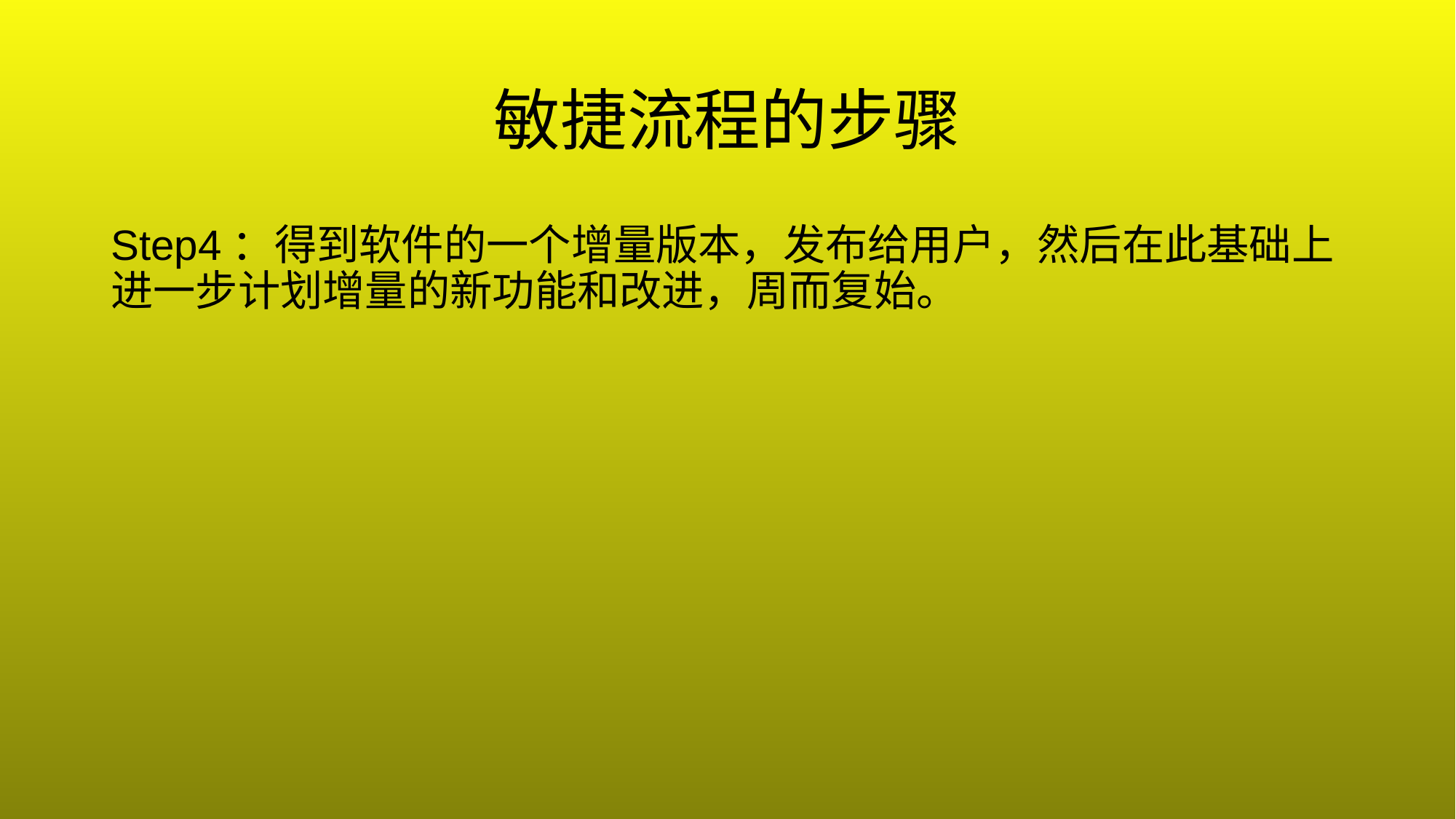

# 敏捷流程的步骤
Step4：得到软件的一个增量版本，发布给用户，然后在此基础上进一步计划增量的新功能和改进，周而复始。